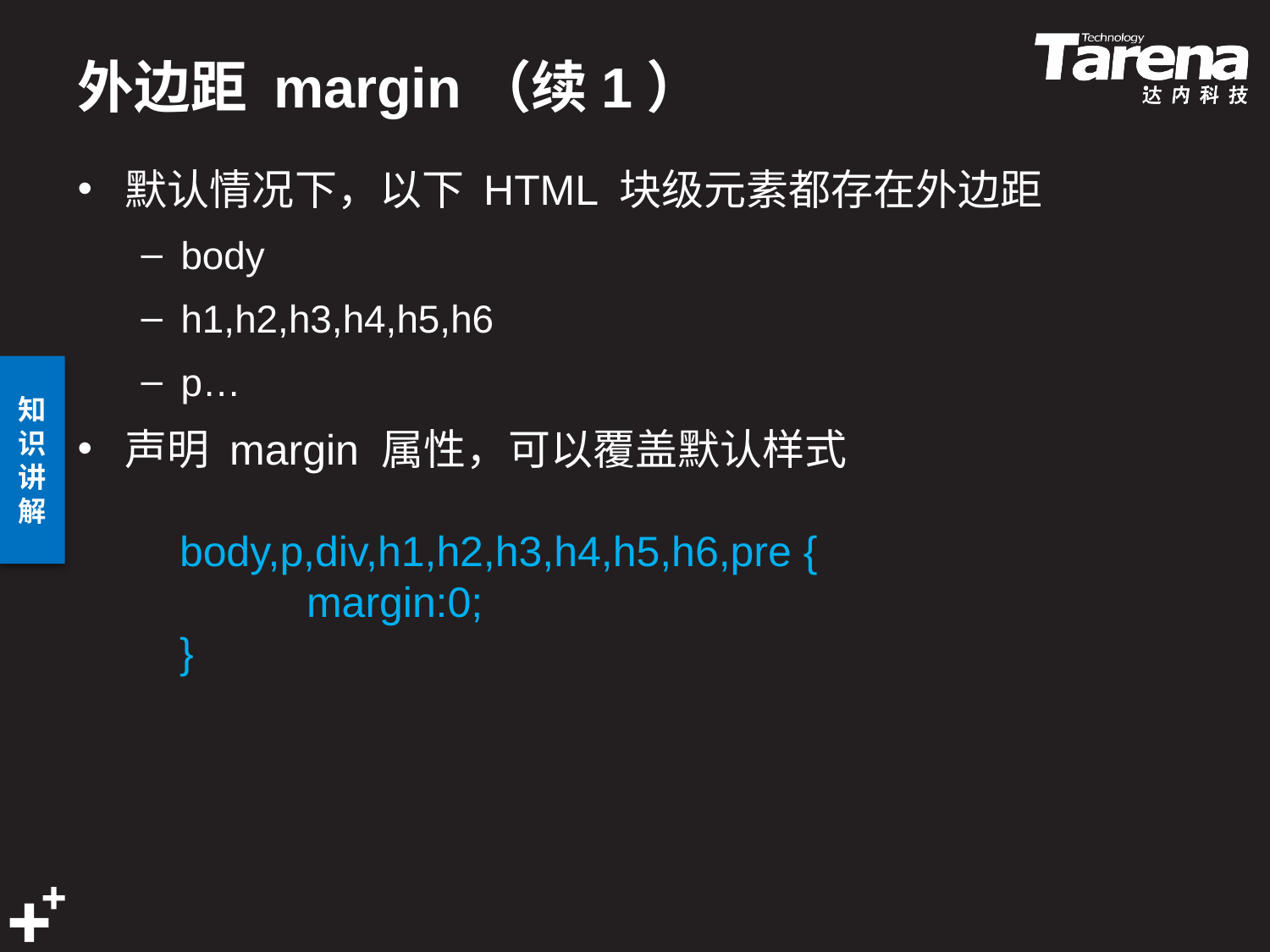

# 外边距 margin（续1）
默认情况下，以下 HTML 块级元素都存在外边距
body
h1,h2,h3,h4,h5,h6
p…
声明 margin 属性，可以覆盖默认样式
body,p,div,h1,h2,h3,h4,h5,h6,pre {
	margin:0;
}